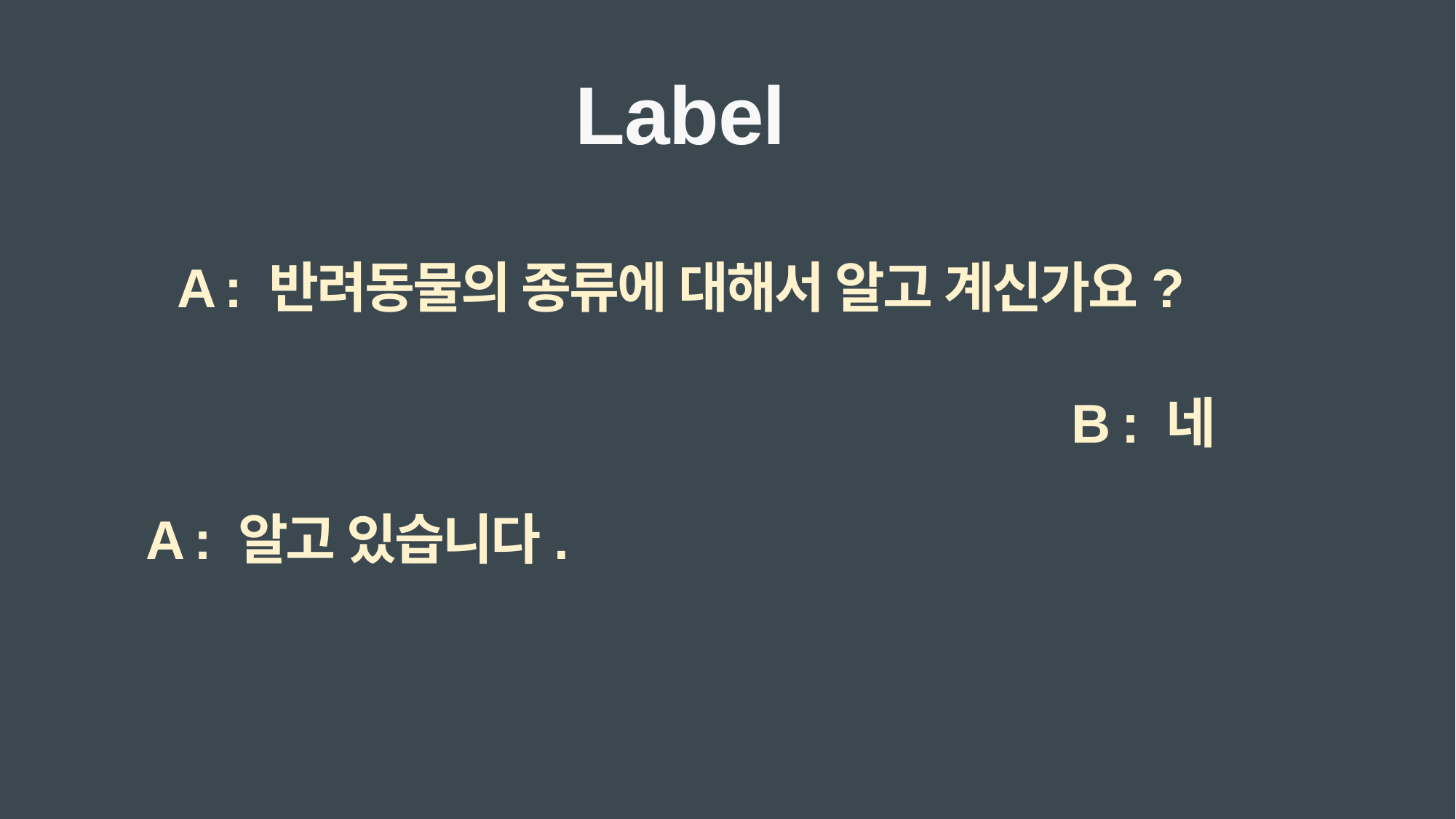

Label
A : 반려동물의 종류에 대해서 알고 계신가요?
B : 네
A : 알고 있습니다.
Labeling